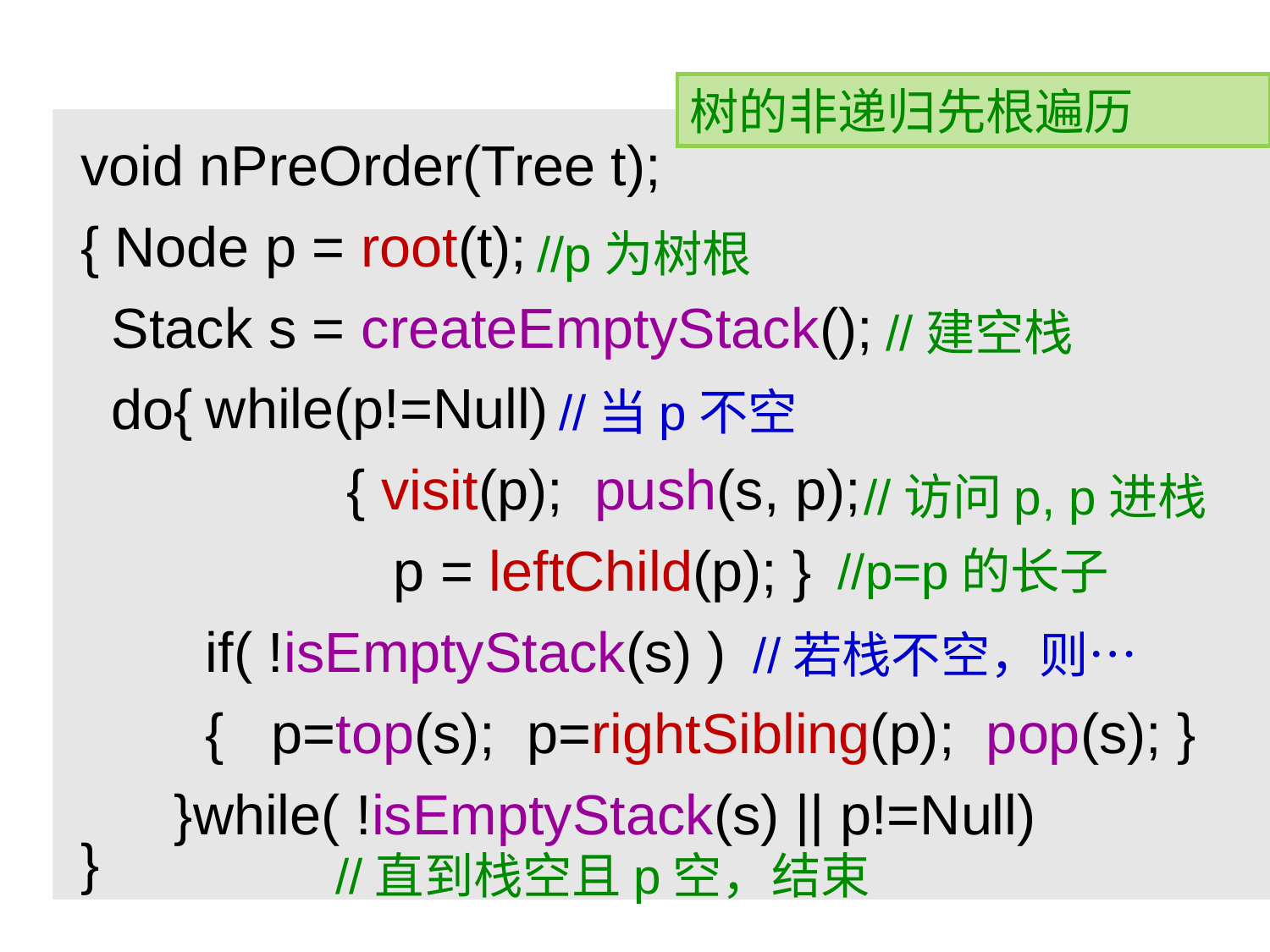

树的非递归先根遍历
void nPreOrder(Tree t);
{ Node p = root(t);
  Stack s = createEmptyStack();
        while(p!=Null)
                 { visit(p);  push(s, p);
                    p = leftChild(p); }
        if( !isEmptyStack(s) )
        {   p=top(s);  p=rightSibling(p);  pop(s); }
      }while( !isEmptyStack(s) || p!=Null)
}
//p为树根
//建空栈
do{
//当p不空
//访问p, p进栈
//p=p的长子
//若栈不空，则…
//直到栈空且p空，结束